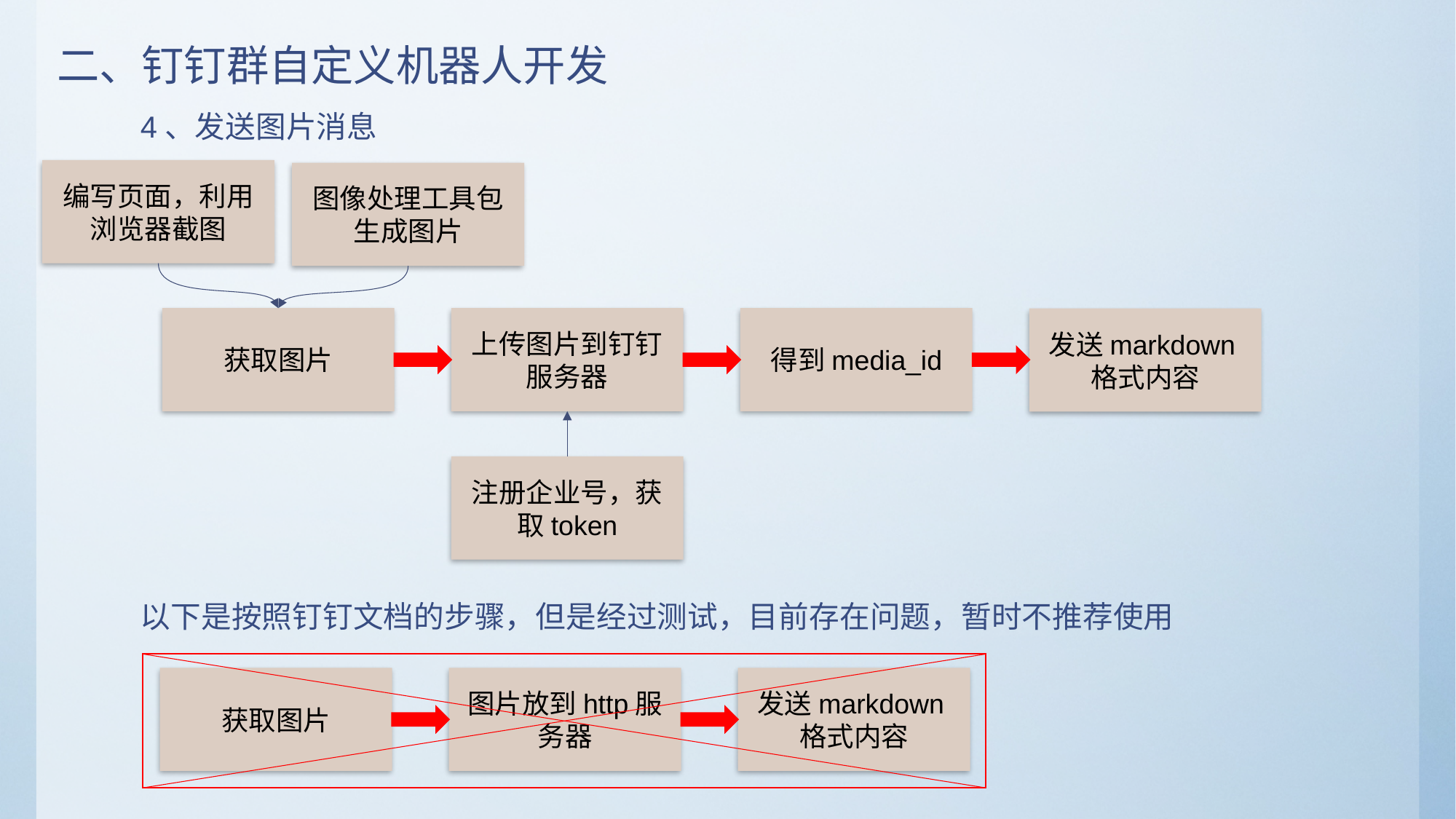

# 二、钉钉群自定义机器人开发
4、发送图片消息
编写页面，利用浏览器截图
图像处理工具包生成图片
获取图片
上传图片到钉钉服务器
得到media_id
发送markdown格式内容

注册企业号，获取token
以下是按照钉钉文档的步骤，但是经过测试，目前存在问题，暂时不推荐使用

获取图片
图片放到http服务器
发送markdown格式内容